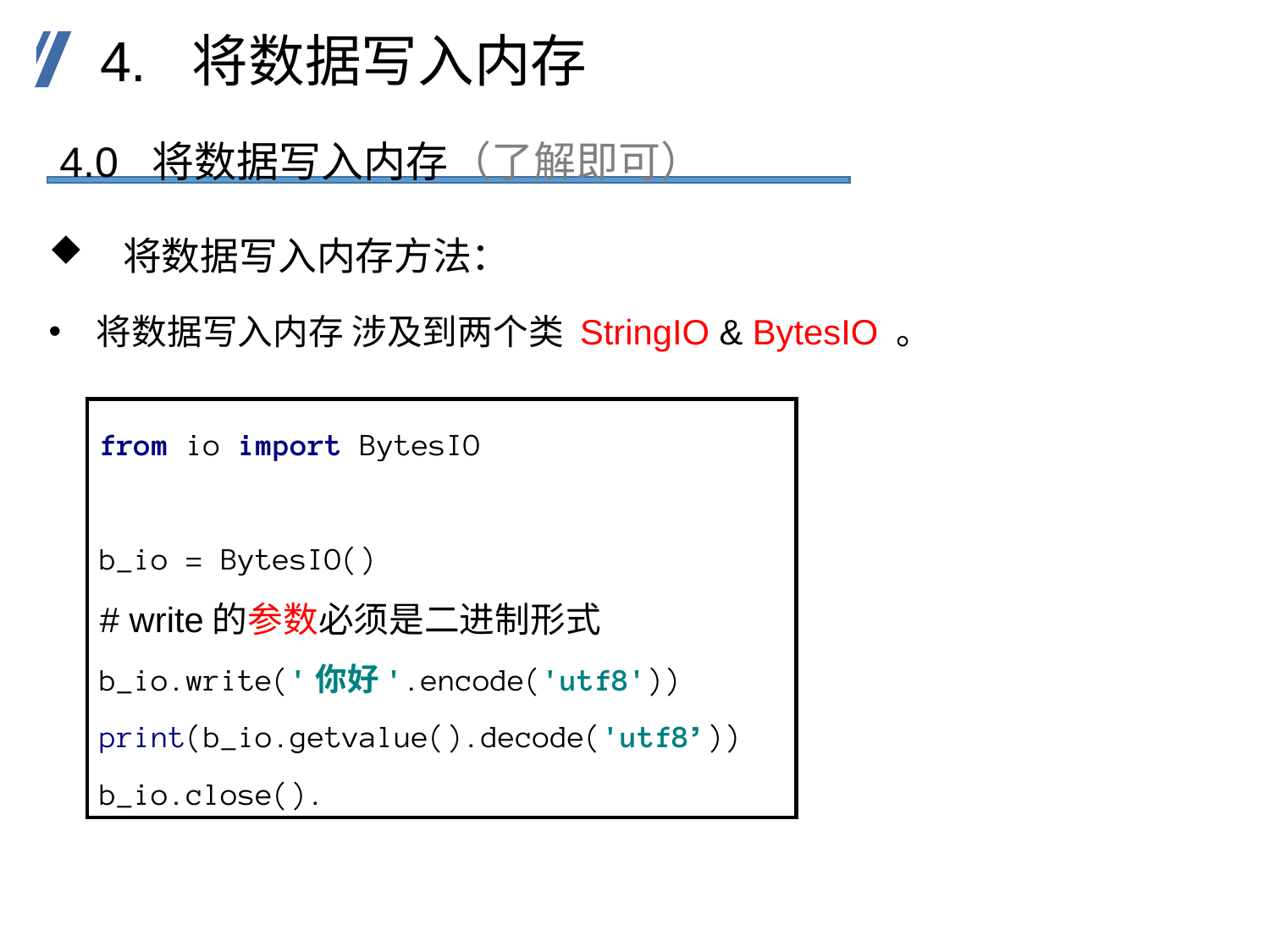

4.  将数据写入内存
4.0  将数据写入内存（了解即可）

  将数据写入内存方法：
将数据写入内存 涉及到两个类 StringIO & BytesIO 。

from io import BytesIO
b_io = BytesIO()
# write的参数必须是二进制形式
b_io.write('你好'.encode('utf8'))
print(b_io.getvalue().decode('utf8’))
b_io.close().